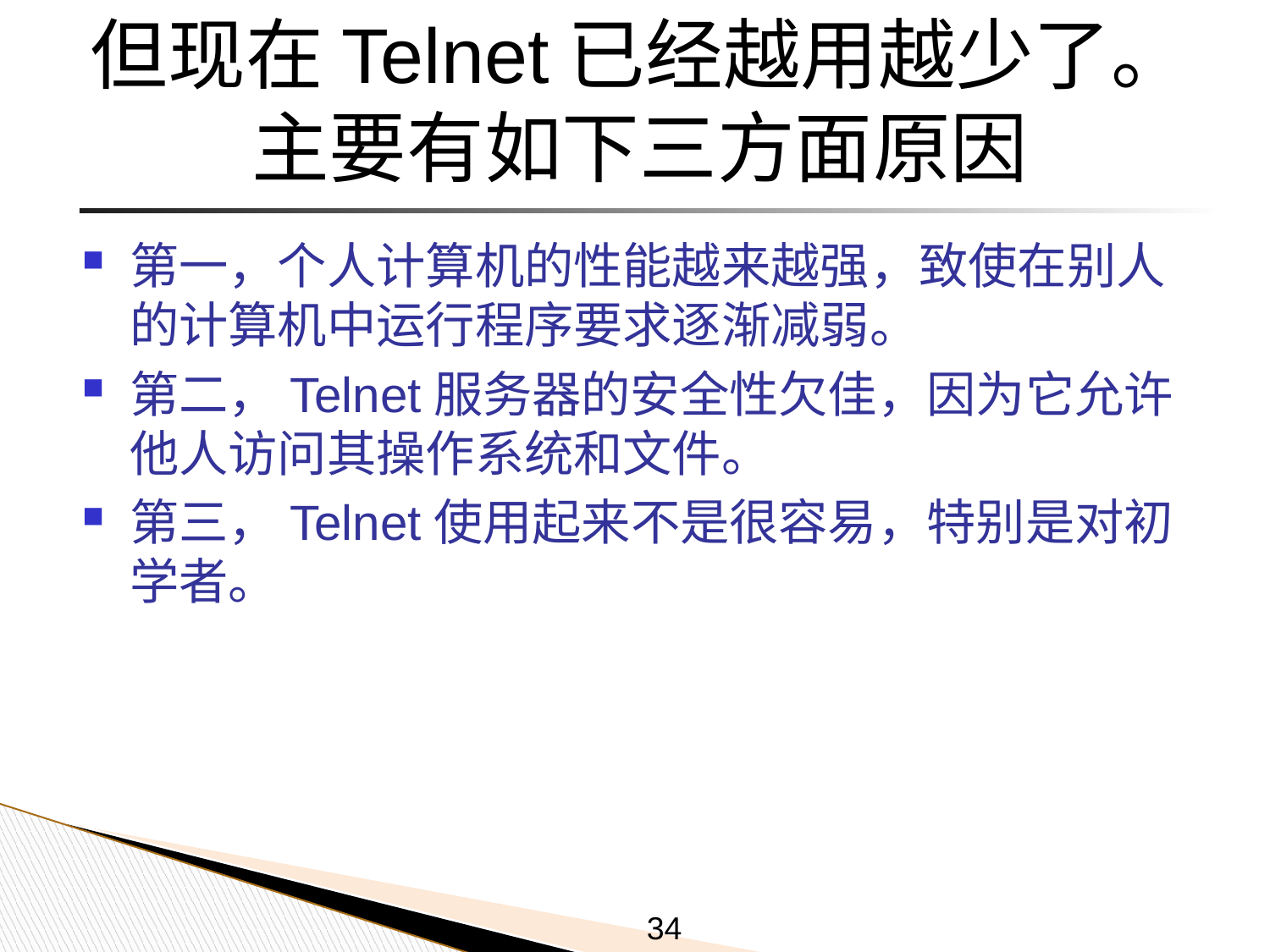

# 但现在Telnet已经越用越少了。主要有如下三方面原因
第一，个人计算机的性能越来越强，致使在别人的计算机中运行程序要求逐渐减弱。
第二，Telnet服务器的安全性欠佳，因为它允许他人访问其操作系统和文件。
第三，Telnet使用起来不是很容易，特别是对初学者。

34